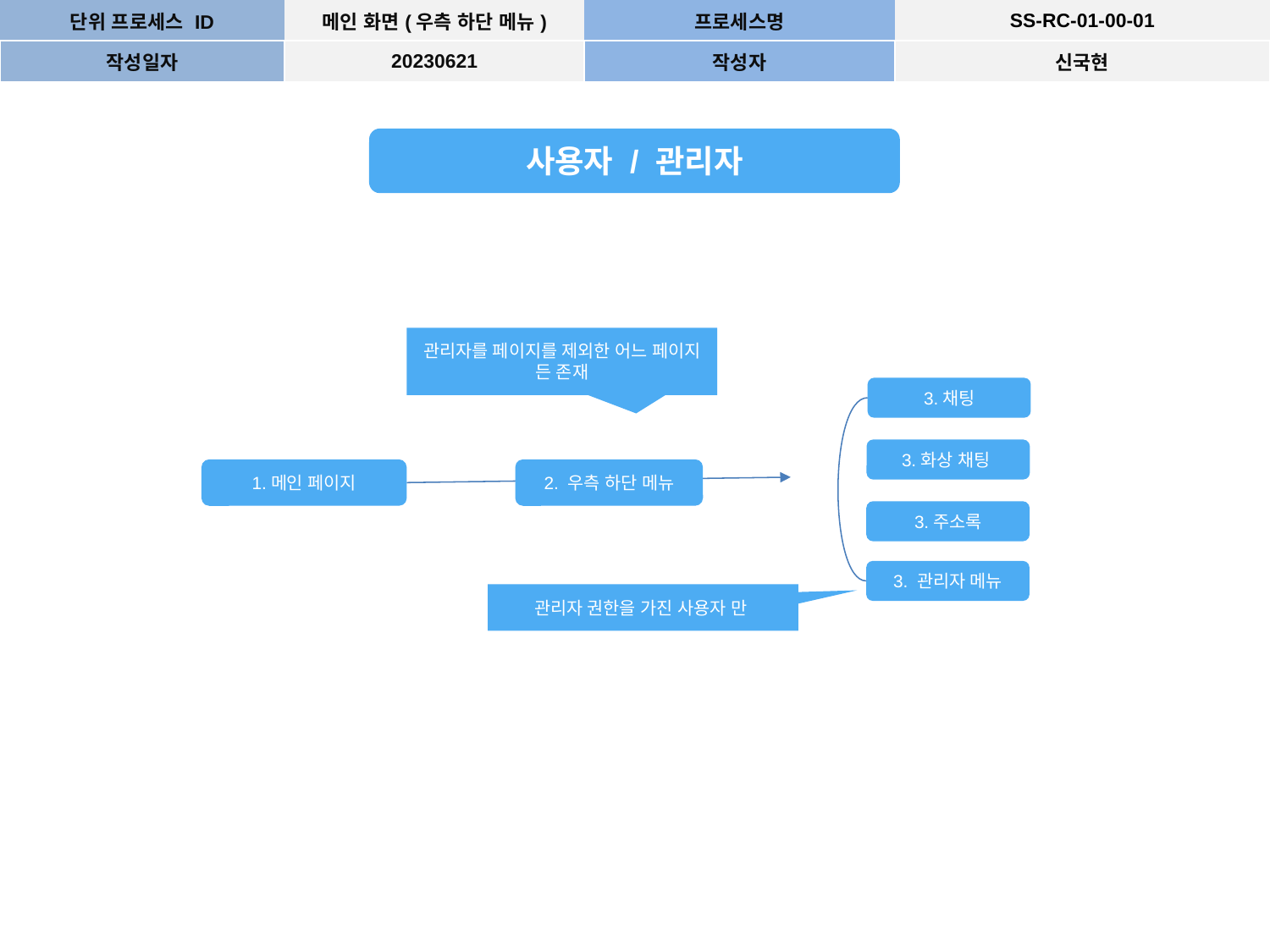

| 단위 프로세스 ID | 메인 화면(우측 하단 메뉴) | 프로세스명 | SS-RC-01-00-01 |
| --- | --- | --- | --- |
| 작성일자 | 20230621 | 작성자 | 신국현 |
사용자 / 관리자
관리자를 페이지를 제외한 어느 페이지 든 존재
3.채팅
3.화상 채팅
1.메인 페이지
2. 우측 하단 메뉴
3.주소록
3. 관리자 메뉴
관리자 권한을 가진 사용자 만